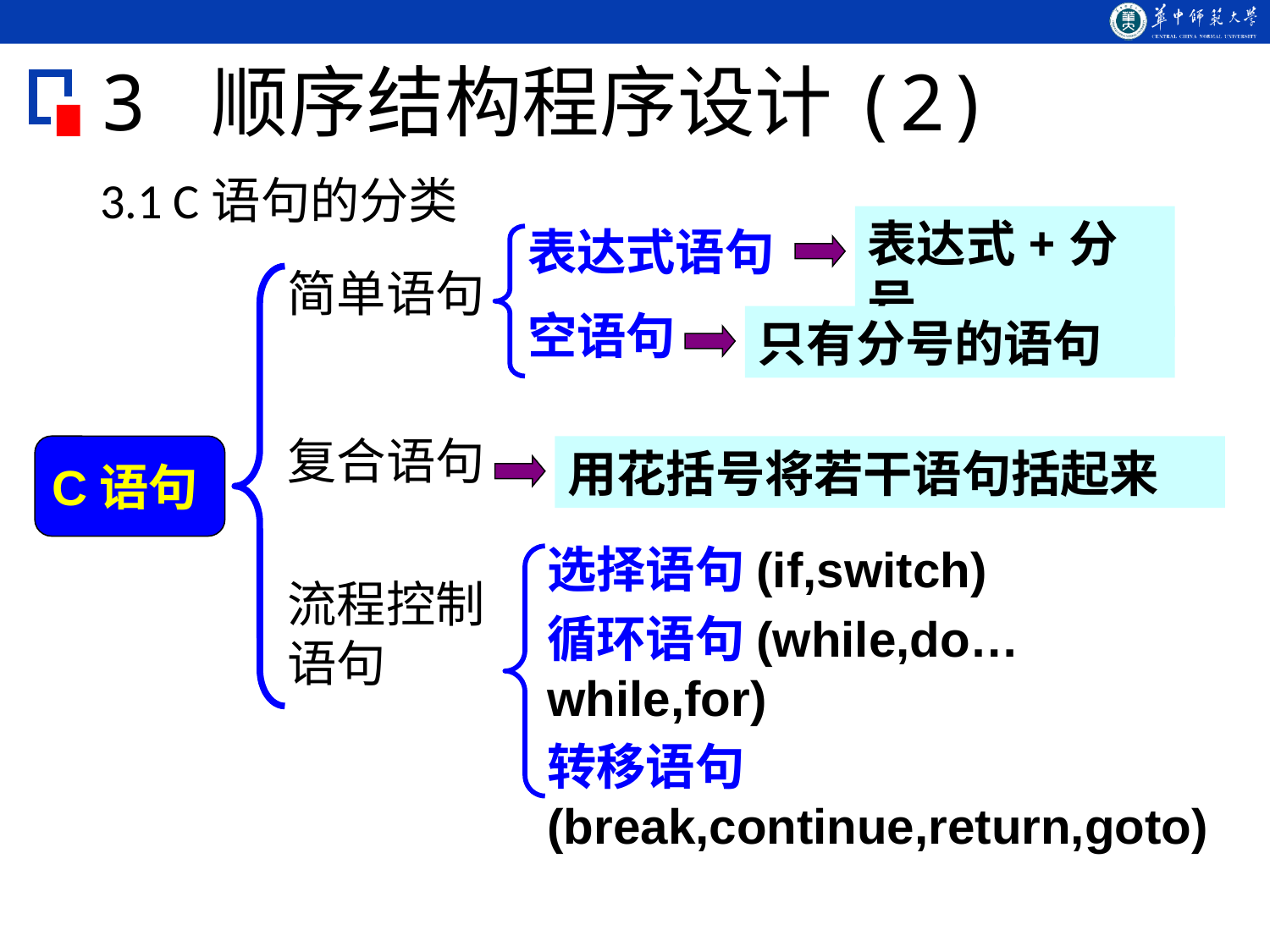

# 3 顺序结构程序设计(2)
3.1 C语句的分类

表达式+分号

表达式语句
空语句

简单语句

复合语句

流程控制
语句

只有分号的语句

C语句
用花括号将若干语句括起来

选择语句(if,switch)
循环语句(while,do…while,for)
转移语句(break,continue,return,goto)